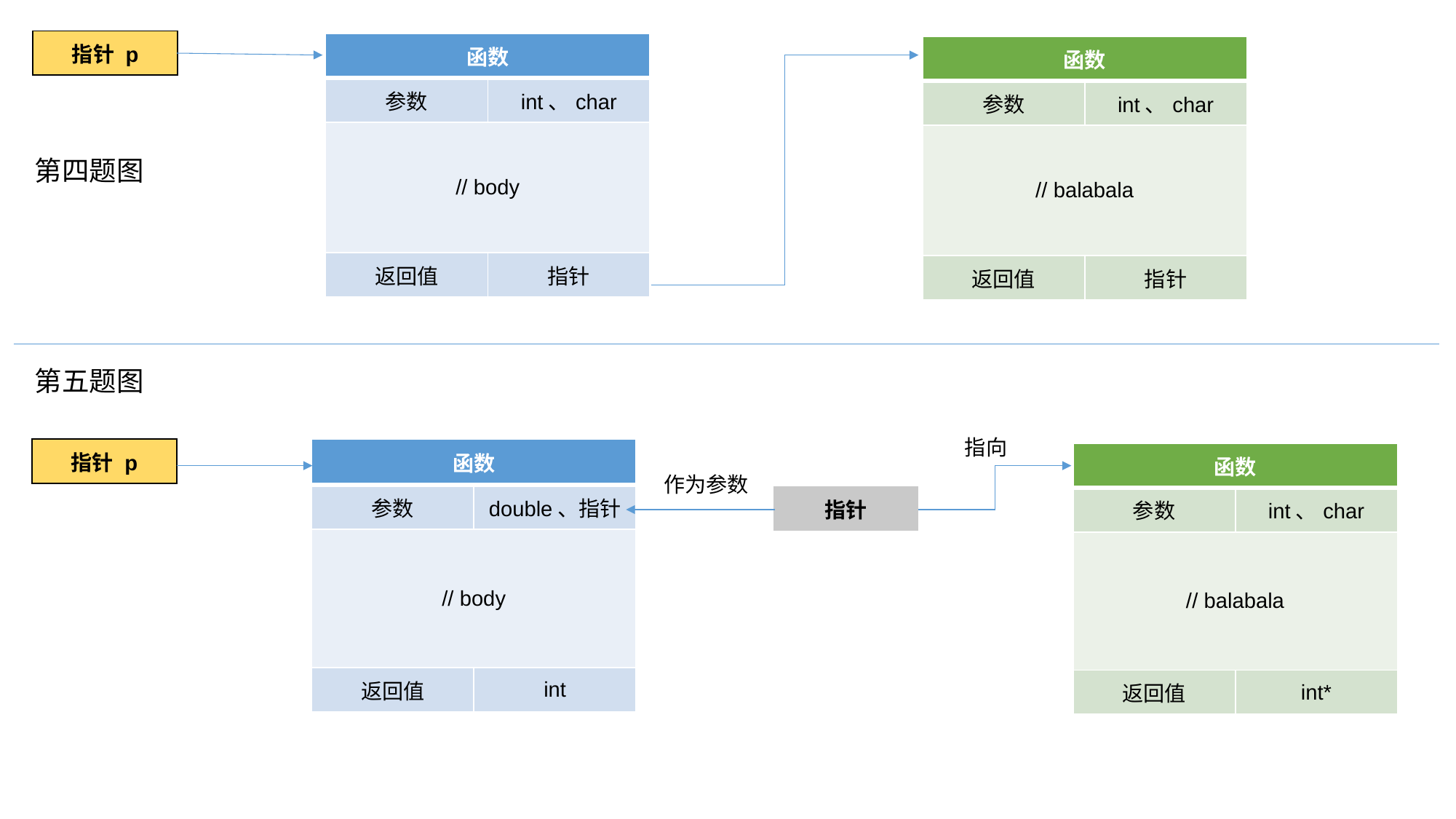

| 指针 p |
| --- |
| 函数 |  |
| --- | --- |
| 参数 | int、char |
| // body |  |
| 返回值 | 指针 |
| 函数 |  |
| --- | --- |
| 参数 | int、char |
| // balabala |  |
| 返回值 | 指针 |
第四题图
第五题图
指向
| 函数 |  |
| --- | --- |
| 参数 | double、指针 |
| // body |  |
| 返回值 | int |
| 指针 p |
| --- |
| 函数 |  |
| --- | --- |
| 参数 | int、char |
| // balabala |  |
| 返回值 | int\* |
作为参数
| 指针 |
| --- |